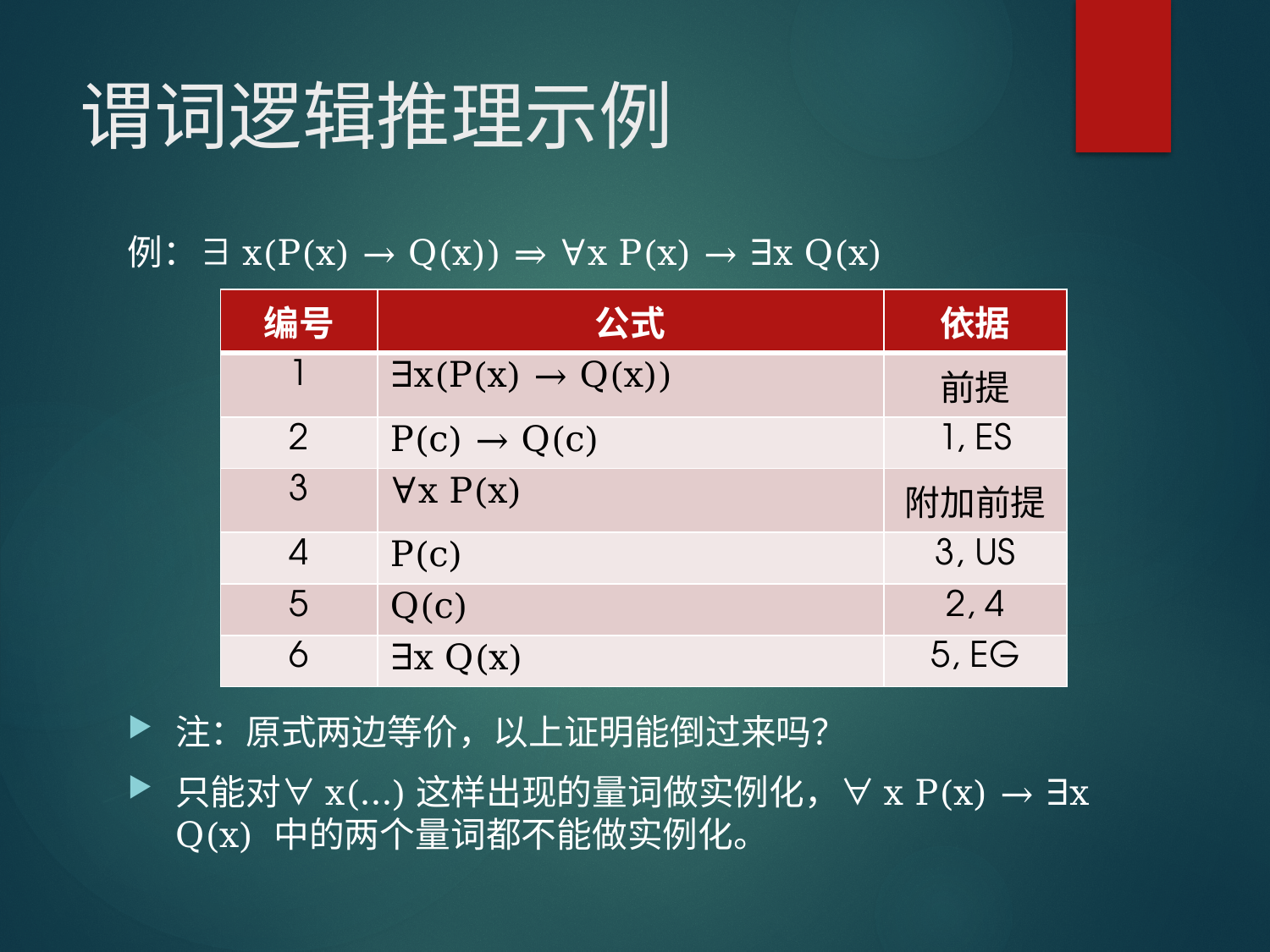

# 谓词逻辑推理示例
例：∃x(P(x) → Q(x)) ⇒ ∀x P(x) → ∃x Q(x)

注：原式两边等价，以上证明能倒过来吗？
只能对∀x(…)这样出现的量词做实例化，∀x P(x) → ∃x Q(x) 中的两个量词都不能做实例化。

| 编号 | 公式 | 依据 |
| --- | --- | --- |
| 1 | ∃x(P(x) → Q(x)) | 前提 |
| 2 | P(c) → Q(c) | 1, ES |
| 3 | ∀x P(x) | 附加前提 |
| 4 | P(c) | 3, US |
| 5 | Q(c) | 2, 4 |
| 6 | ∃x Q(x) | 5, EG |